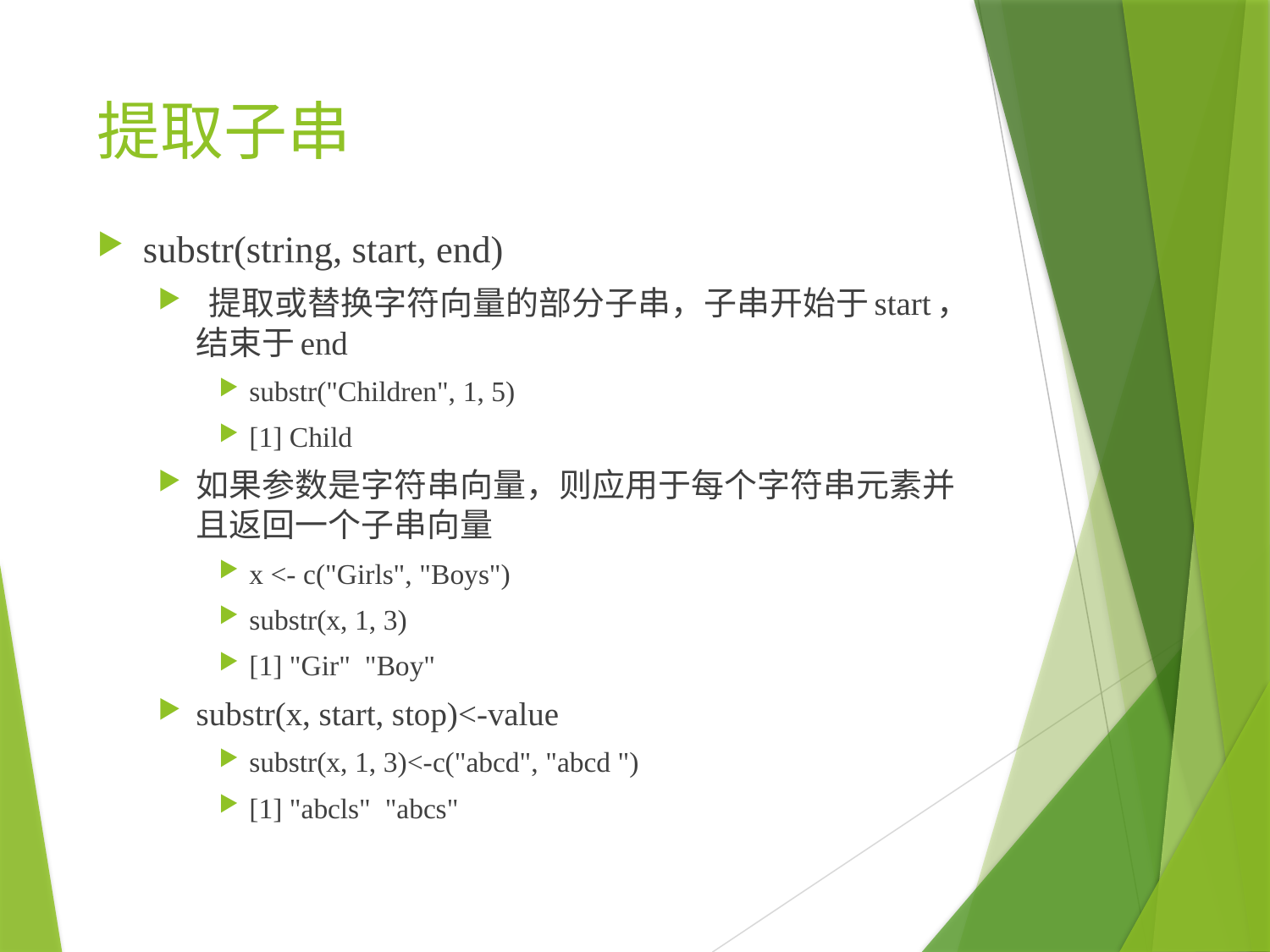

# 提取子串
substr(string, start, end)
 提取或替换字符向量的部分子串，子串开始于start，结束于end
substr("Children", 1, 5)
[1] Child
如果参数是字符串向量，则应用于每个字符串元素并且返回一个子串向量
x <- c("Girls", "Boys")
substr(x, 1, 3)
[1] "Gir"  "Boy"
substr(x, start, stop)<-value
substr(x, 1, 3)<-c("abcd", "abcd ")
[1] "abcls"  "abcs"